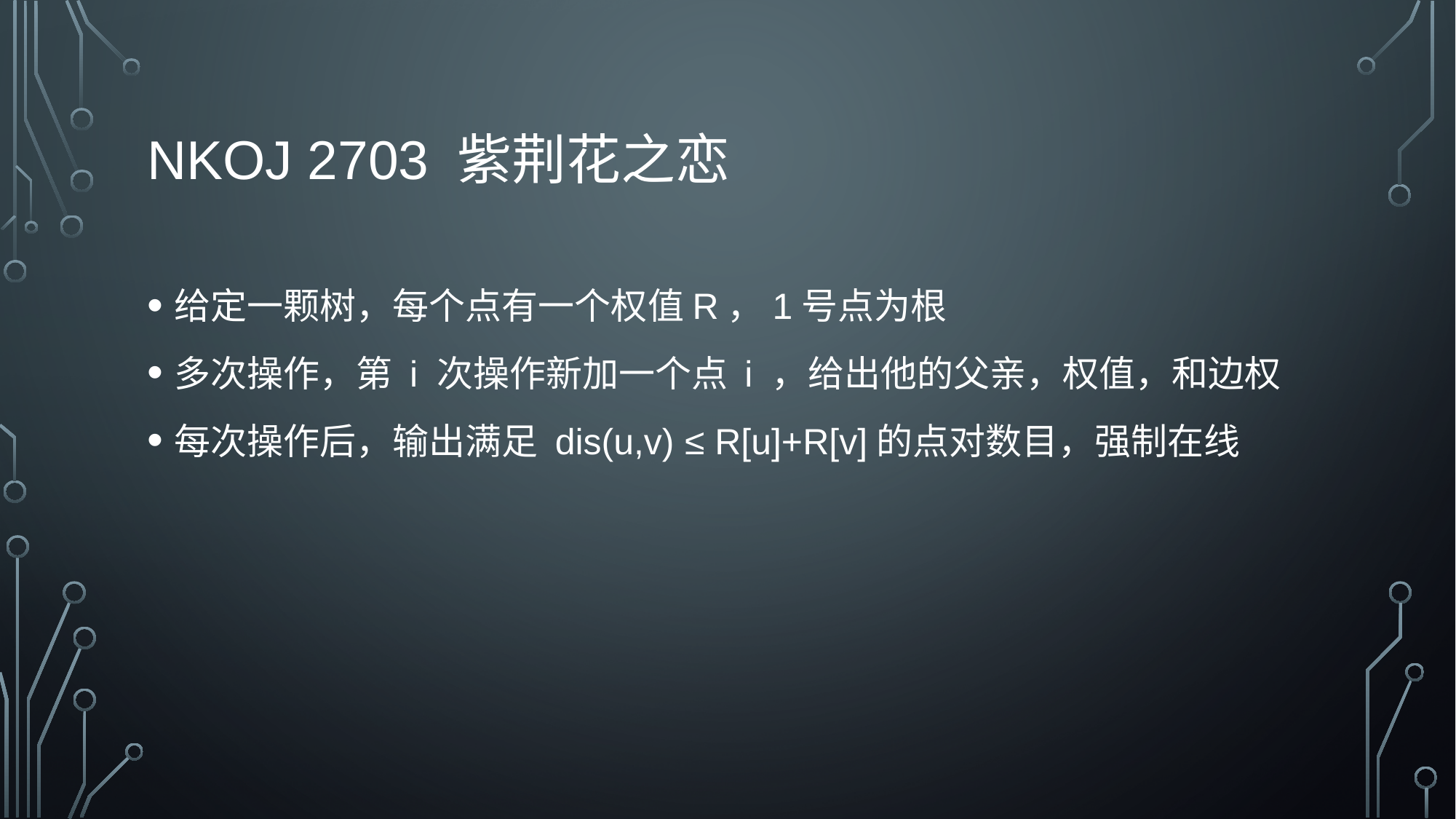

# NKOJ 2703 紫荆花之恋
给定一颗树，每个点有一个权值R，1号点为根
多次操作，第 i 次操作新加一个点 i ，给出他的父亲，权值，和边权
每次操作后，输出满足 dis(u,v) ≤ R[u]+R[v]的点对数目，强制在线